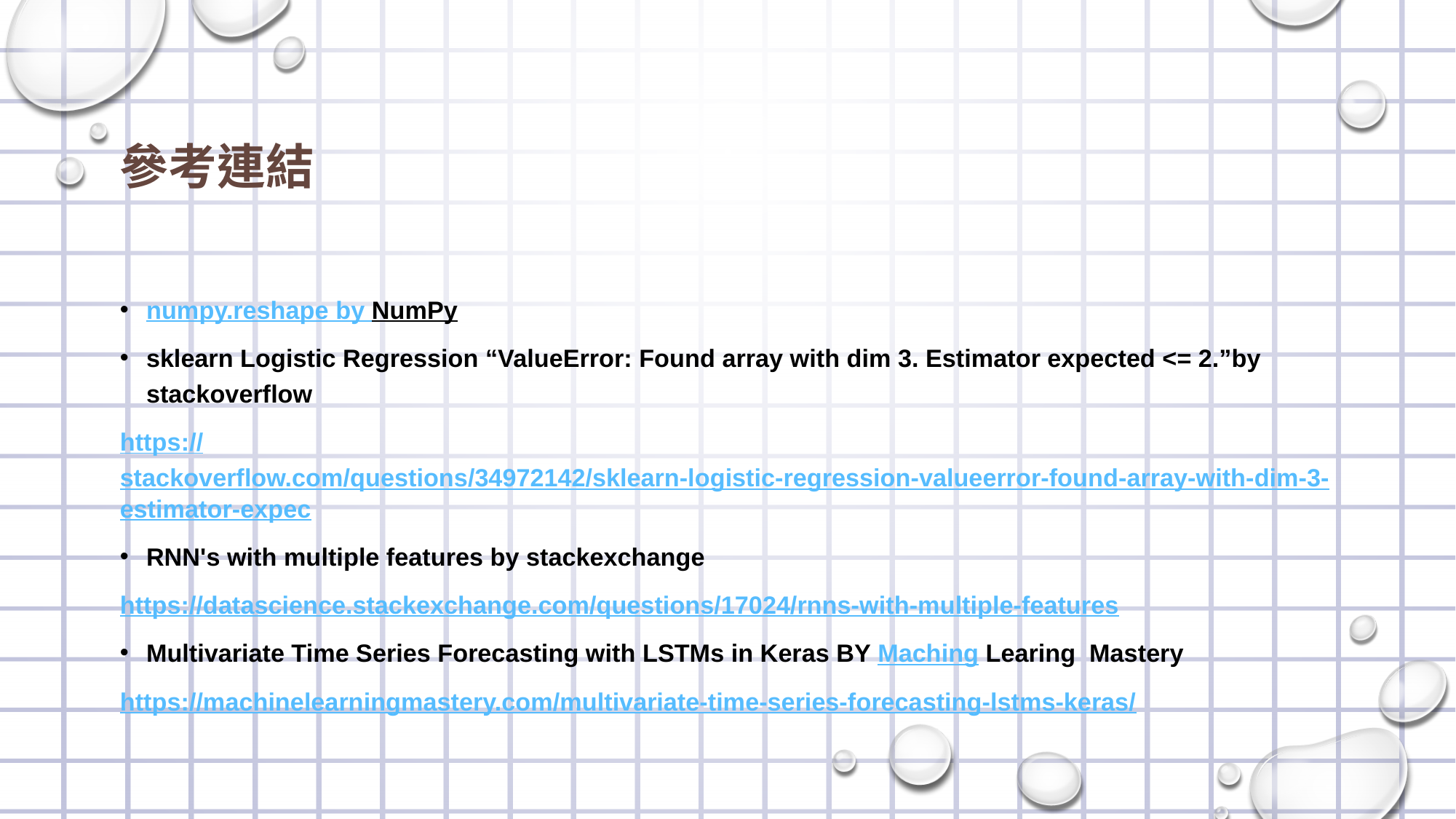

# 參考連結
numpy.reshape by NumPy
sklearn Logistic Regression “ValueError: Found array with dim 3. Estimator expected <= 2.”by stackoverflow
https://stackoverflow.com/questions/34972142/sklearn-logistic-regression-valueerror-found-array-with-dim-3-estimator-expec
RNN's with multiple features by stackexchange
https://datascience.stackexchange.com/questions/17024/rnns-with-multiple-features
Multivariate Time Series Forecasting with LSTMs in Keras BY Maching Learing  Mastery
https://machinelearningmastery.com/multivariate-time-series-forecasting-lstms-keras/